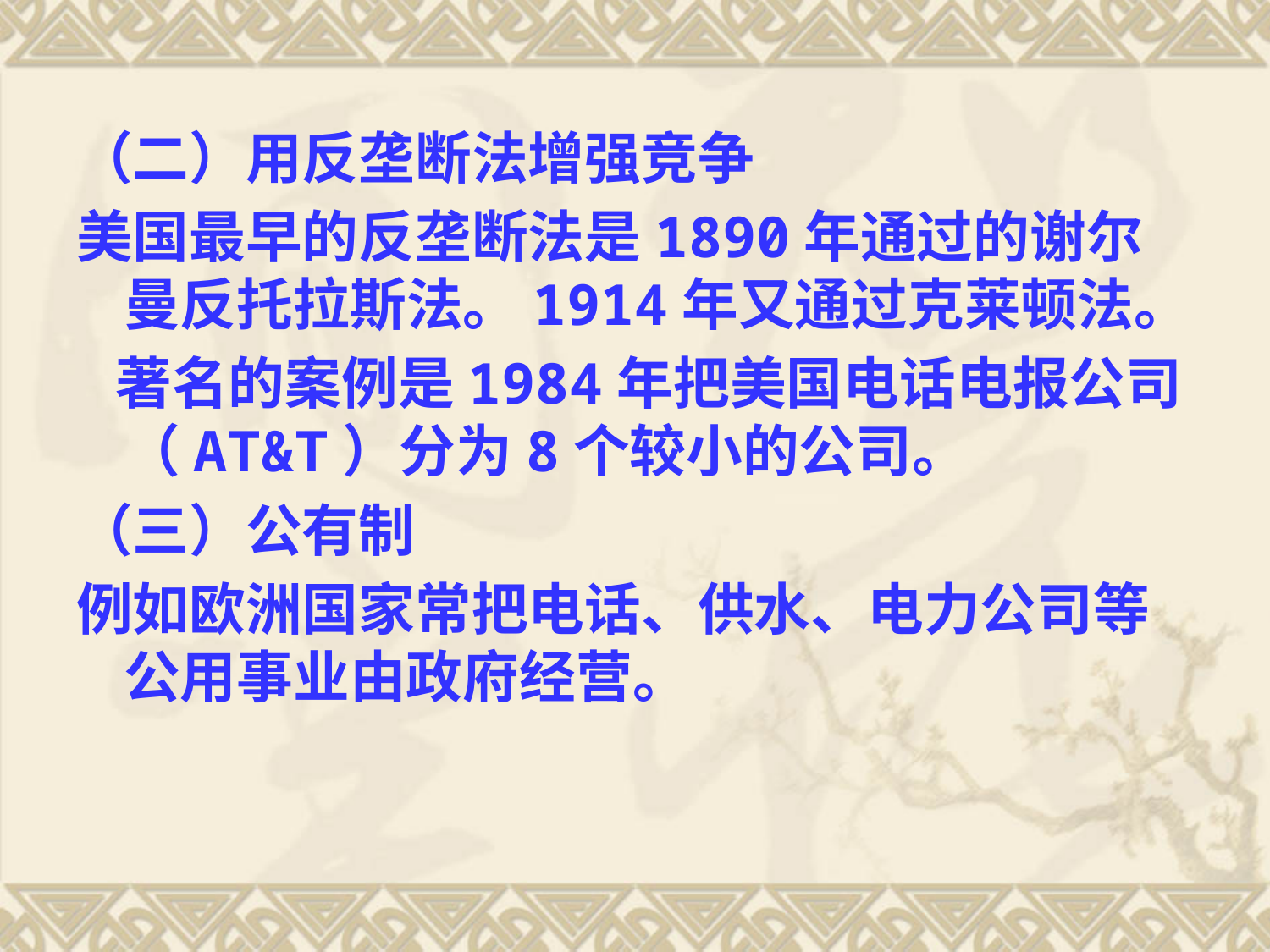

（二）用反垄断法增强竞争
美国最早的反垄断法是1890年通过的谢尔曼反托拉斯法。1914年又通过克莱顿法。
  著名的案例是1984年把美国电话电报公司（AT&T）分为8个较小的公司。
（三）公有制
例如欧洲国家常把电话、供水、电力公司等公用事业由政府经营。